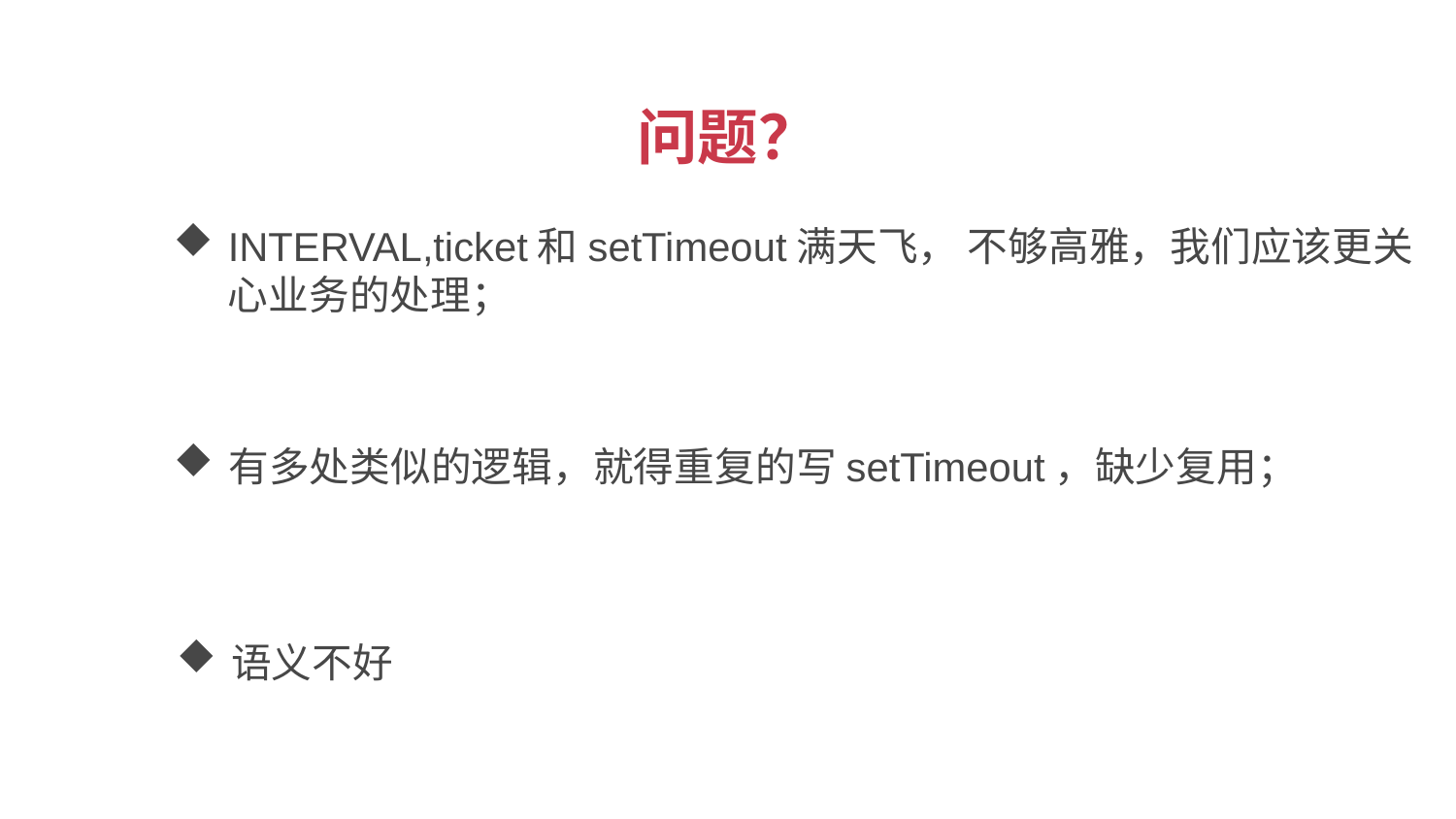

问题？
INTERVAL,ticket和setTimeout满天飞， 不够高雅，我们应该更关心业务的处理；
有多处类似的逻辑，就得重复的写setTimeout，缺少复用；
语义不好